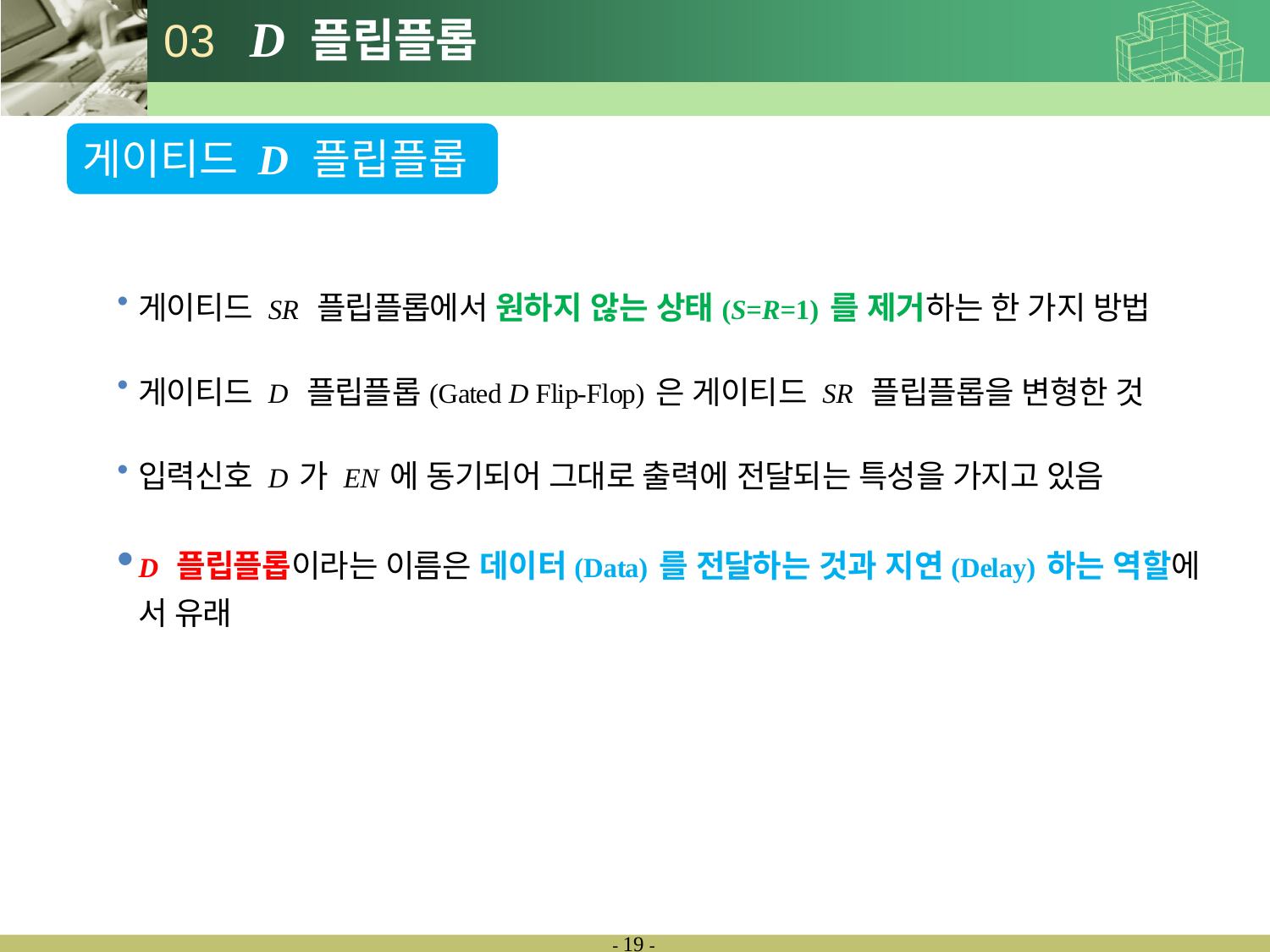

# 03	D 플립플롭

게이티드 D 플립플롭
게이티드 SR 플립플롭에서 원하지 않는 상태(S=R=1)를 제거하는 한 가지 방법
게이티드 D 플립플롭(Gated D Flip-Flop)은 게이티드 SR 플립플롭을 변형한 것
입력신호 D가 EN에 동기되어 그대로 출력에 전달되는 특성을 가지고 있음

D 플립플롭이라는 이름은 데이터(Data)를 전달하는 것과 지연(Delay)하는 역할에
서 유래
- 19 -